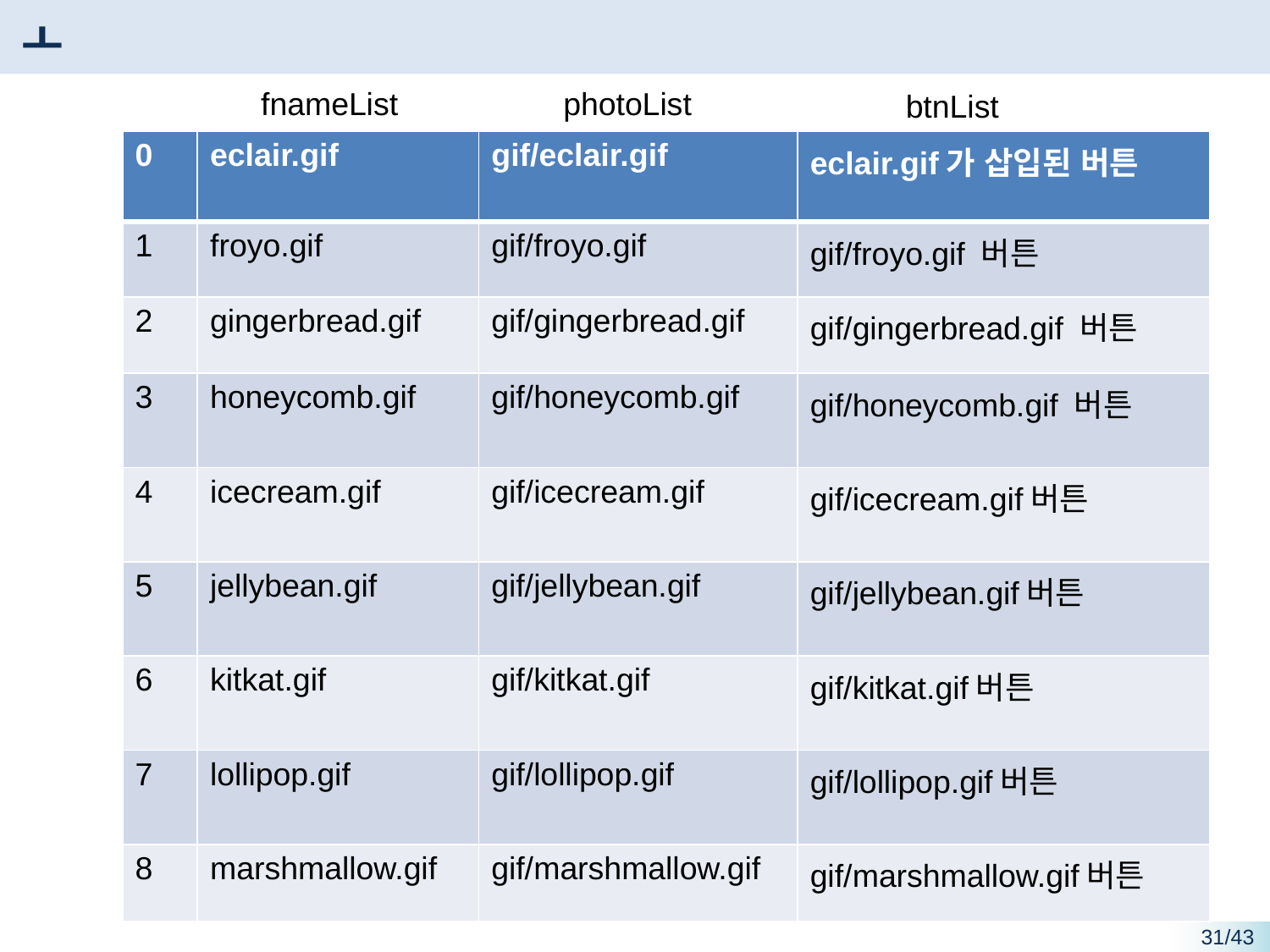

# ㅗ
fnameList
photoList
btnList
| 0 | eclair.gif | gif/eclair.gif | eclair.gif가 삽입된 버튼 |
| --- | --- | --- | --- |
| 1 | froyo.gif | gif/froyo.gif | gif/froyo.gif 버튼 |
| 2 | gingerbread.gif | gif/gingerbread.gif | gif/gingerbread.gif 버튼 |
| 3 | honeycomb.gif | gif/honeycomb.gif | gif/honeycomb.gif 버튼 |
| 4 | icecream.gif | gif/icecream.gif | gif/icecream.gif버튼 |
| 5 | jellybean.gif | gif/jellybean.gif | gif/jellybean.gif버튼 |
| 6 | kitkat.gif | gif/kitkat.gif | gif/kitkat.gif버튼 |
| 7 | lollipop.gif | gif/lollipop.gif | gif/lollipop.gif버튼 |
| 8 | marshmallow.gif | gif/marshmallow.gif | gif/marshmallow.gif버튼 |